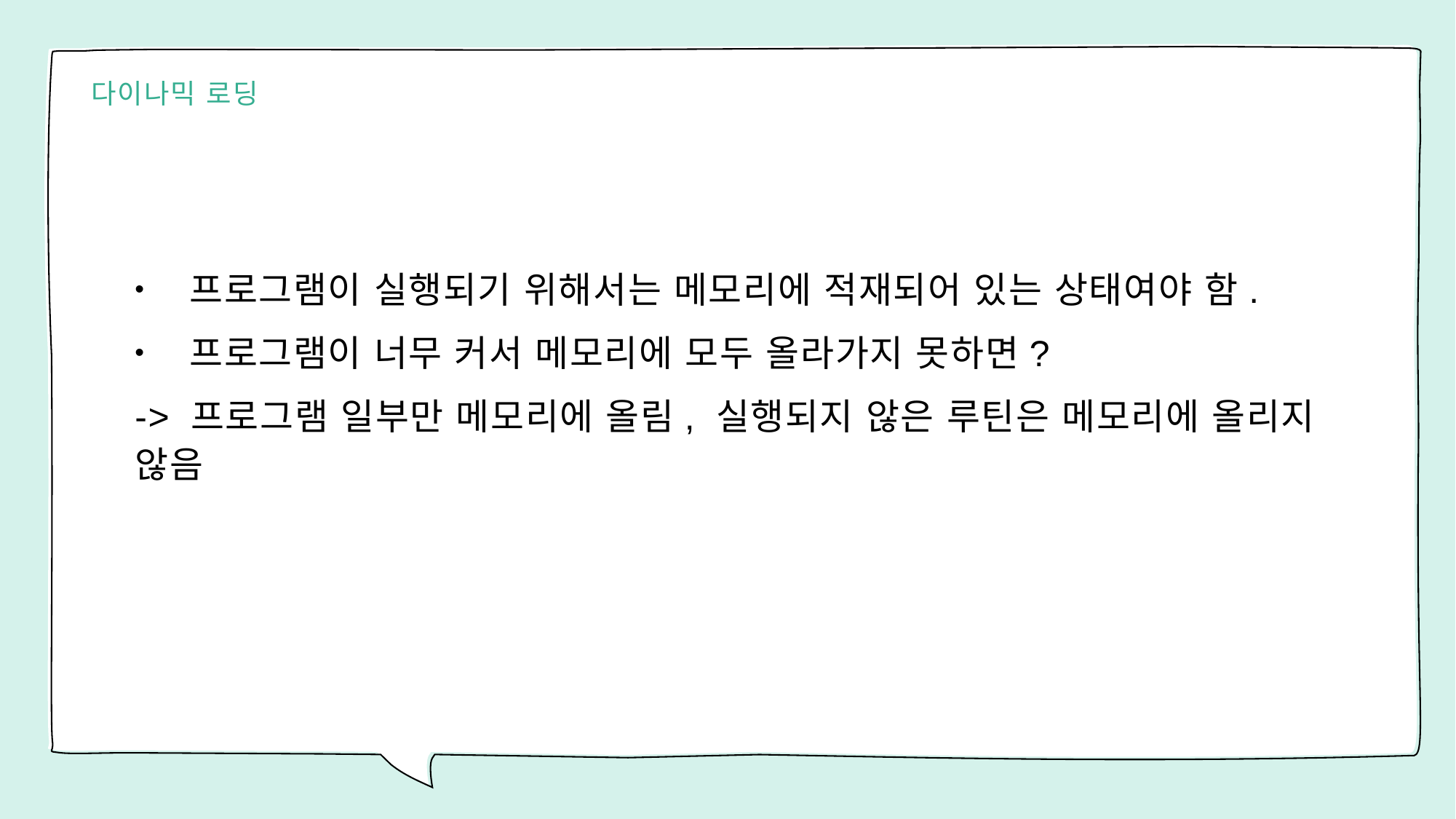

# 다이나믹 로딩
프로그램이 실행되기 위해서는 메모리에 적재되어 있는 상태여야 함.
프로그램이 너무 커서 메모리에 모두 올라가지 못하면?
-> 프로그램 일부만 메모리에 올림, 실행되지 않은 루틴은 메모리에 올리지 않음